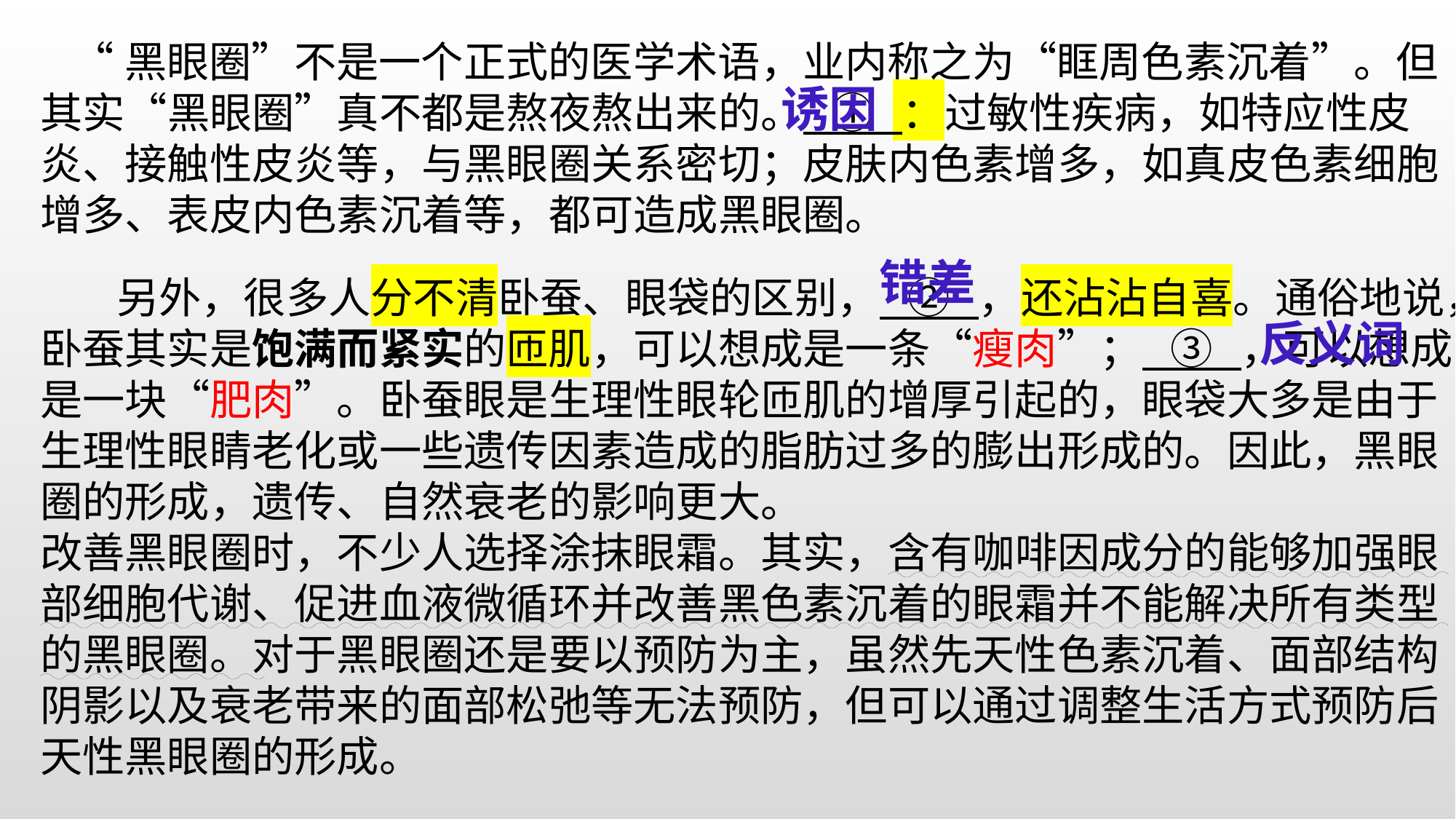

“黑眼圈”不是一个正式的医学术语，业内称之为“眶周色素沉着”。但其实“黑眼圈”真不都是熬夜熬出来的。   ①   ：过敏性疾病，如特应性皮炎、接触性皮炎等，与黑眼圈关系密切；皮肤内色素增多，如真皮色素细胞增多、表皮内色素沉着等，都可造成黑眼圈。
诱因

       另外，很多人分不清卧蚕、眼袋的区别，   ②   ，还沾沾自喜。通俗地说，卧蚕其实是饱满而紧实的匝肌，可以想成是一条“瘦肉”；   ③   ，可以想成是一块“肥肉”。卧蚕眼是生理性眼轮匝肌的增厚引起的，眼袋大多是由于生理性眼睛老化或一些遗传因素造成的脂肪过多的膨出形成的。因此，黑眼圈的形成，遗传、自然衰老的影响更大。改善黑眼圈时，不少人选择涂抹眼霜。其实，含有咖啡因成分的能够加强眼部细胞代谢、促进血液微循环并改善黑色素沉着的眼霜并不能解决所有类型的黑眼圈。对于黑眼圈还是要以预防为主，虽然先天性色素沉着、面部结构阴影以及衰老带来的面部松弛等无法预防，但可以通过调整生活方式预防后天性黑眼圈的形成。
错差
反义词